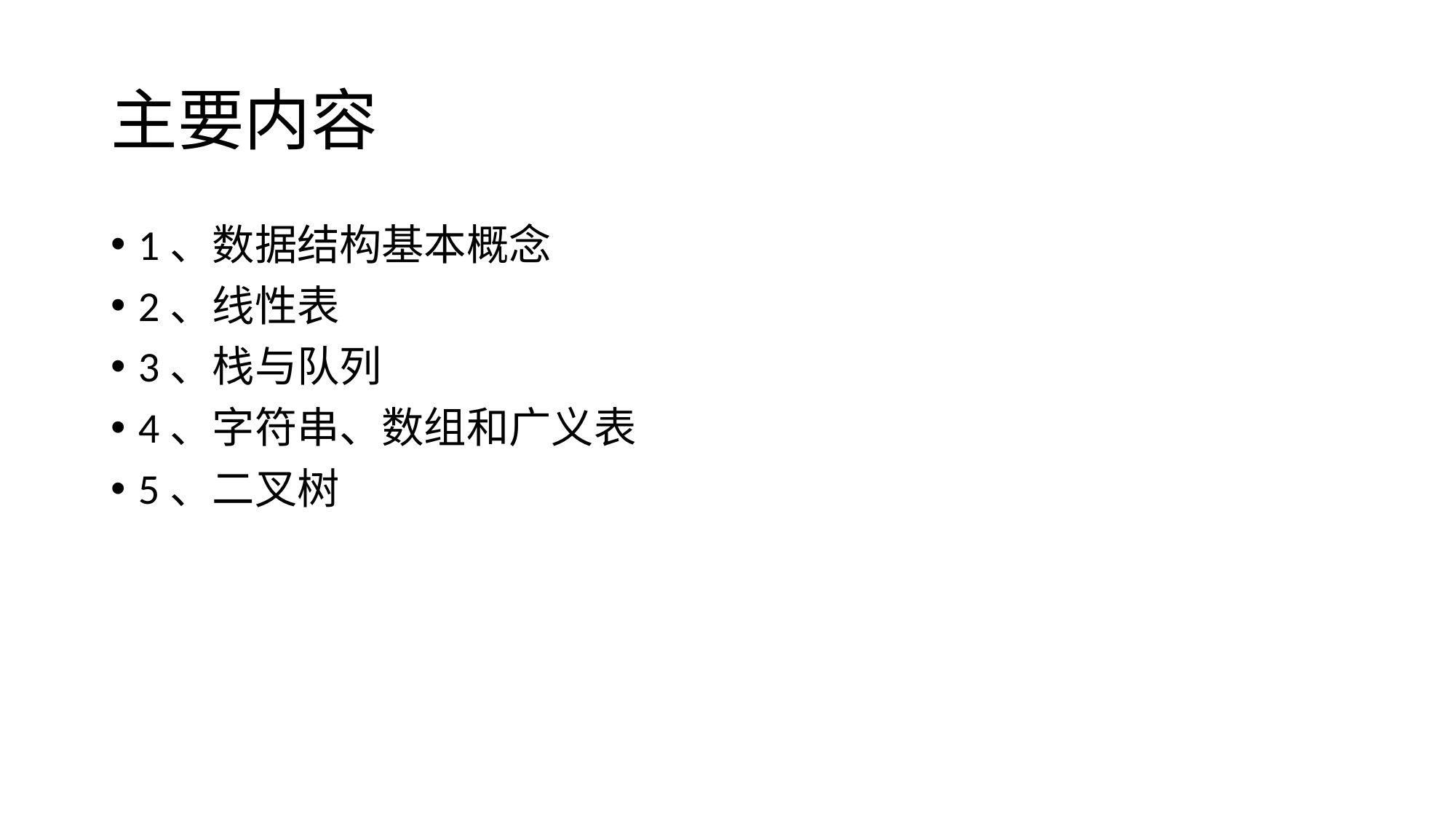

# 主要内容
1、数据结构基本概念
2、线性表
3、栈与队列
4、字符串、数组和广义表
5、二叉树